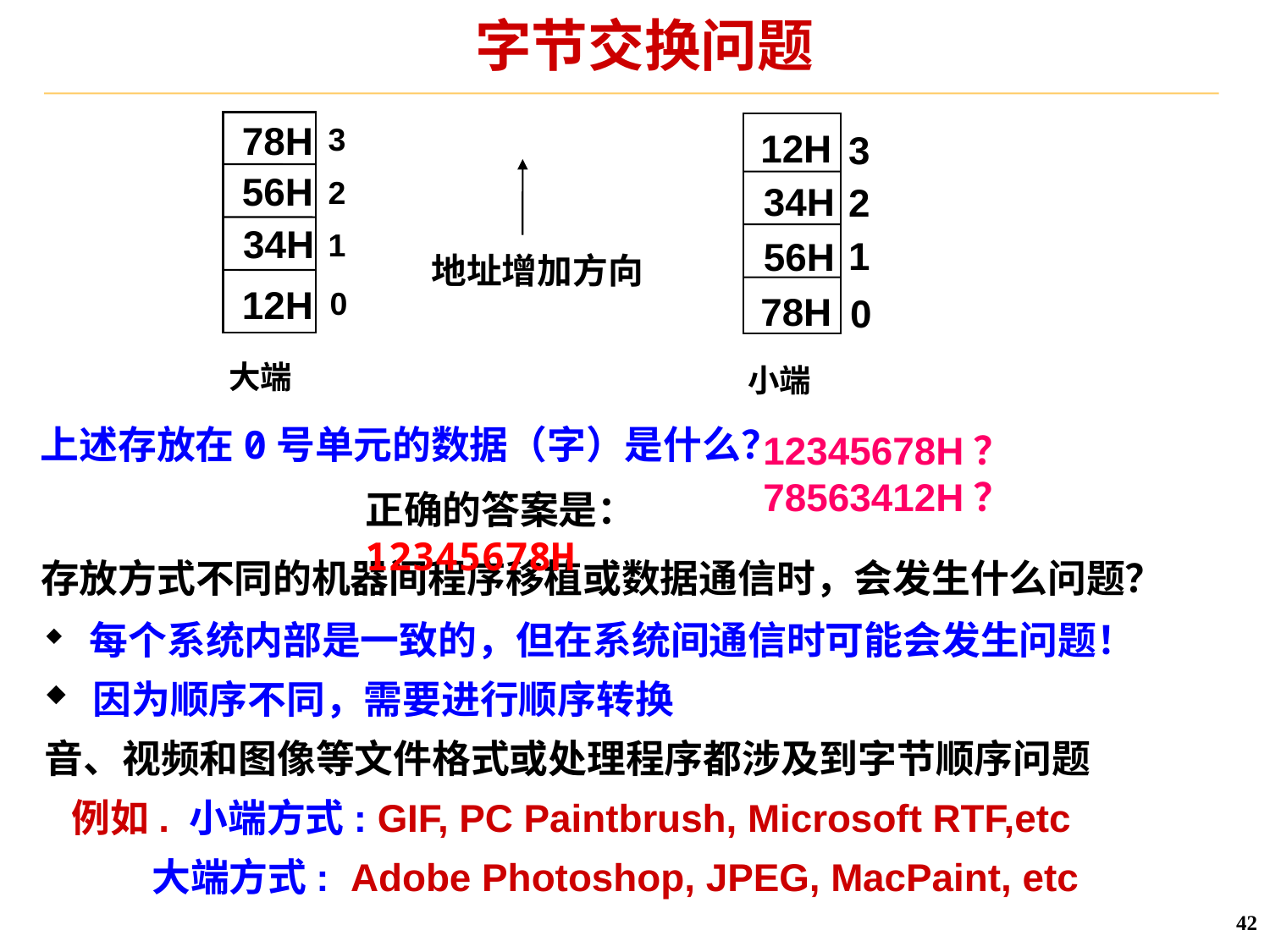

# 字节交换问题

78H
3
12H
3

56H

2
34H
2

34H

1
1
56H
地址增加方向

12H
0
78H
0
大端
小端
上述存放在0号单元的数据（字）是什么？
12345678H？ 78563412H？
正确的答案是：12345678H
存放方式不同的机器间程序移植或数据通信时，会发生什么问题？
 每个系统内部是一致的，但在系统间通信时可能会发生问题！
 因为顺序不同，需要进行顺序转换
音、视频和图像等文件格式或处理程序都涉及到字节顺序问题
  例如. 小端方式: GIF, PC Paintbrush, Microsoft RTF,etc
           大端方式:  Adobe Photoshop, JPEG, MacPaint, etc
42